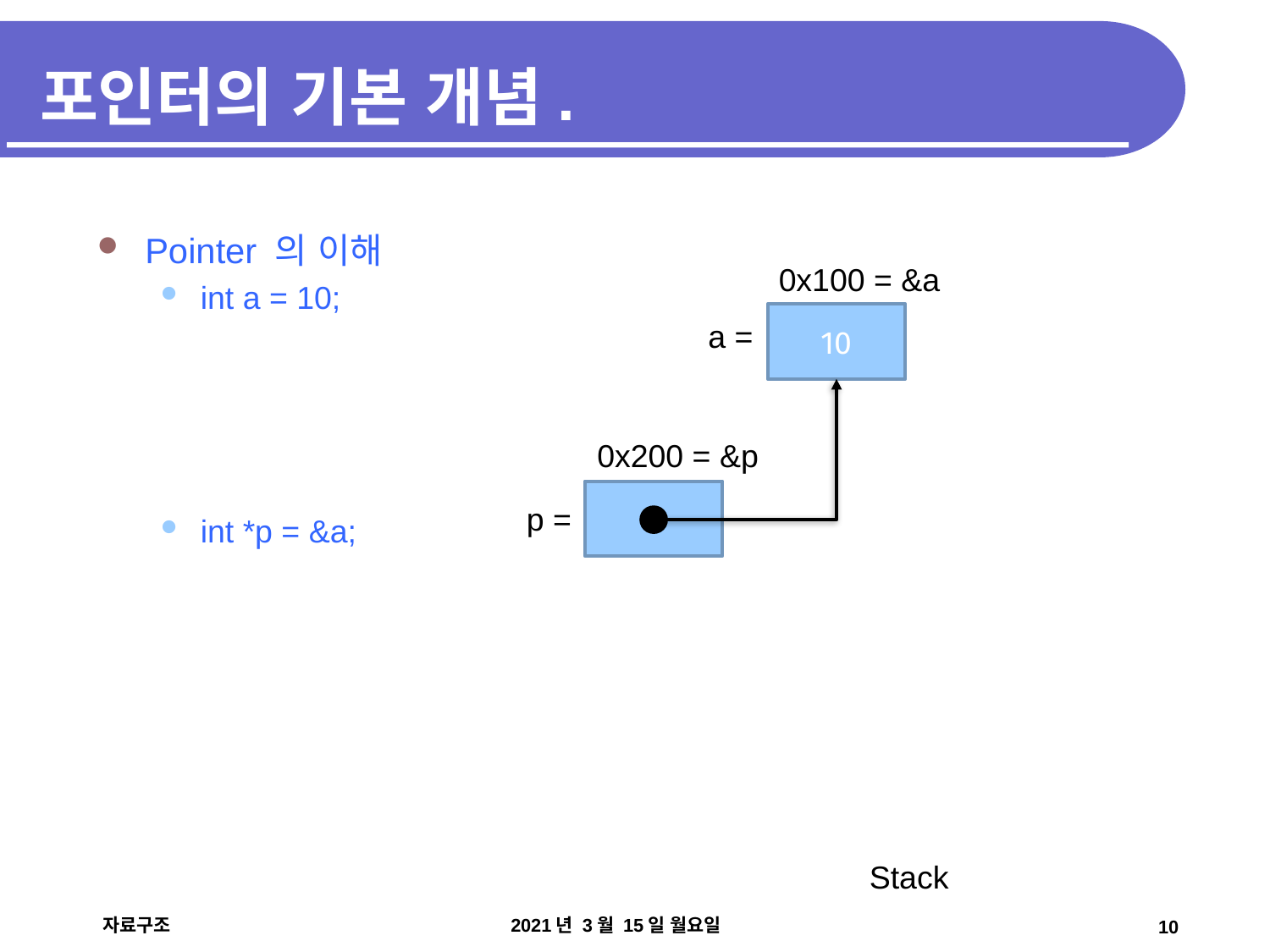

# 포인터의 기본 개념.
Pointer 의 이해
int a = 10;

int *p = &a;
0x100 = &a
10
a =
0x200 = &p

p =

Stack
10